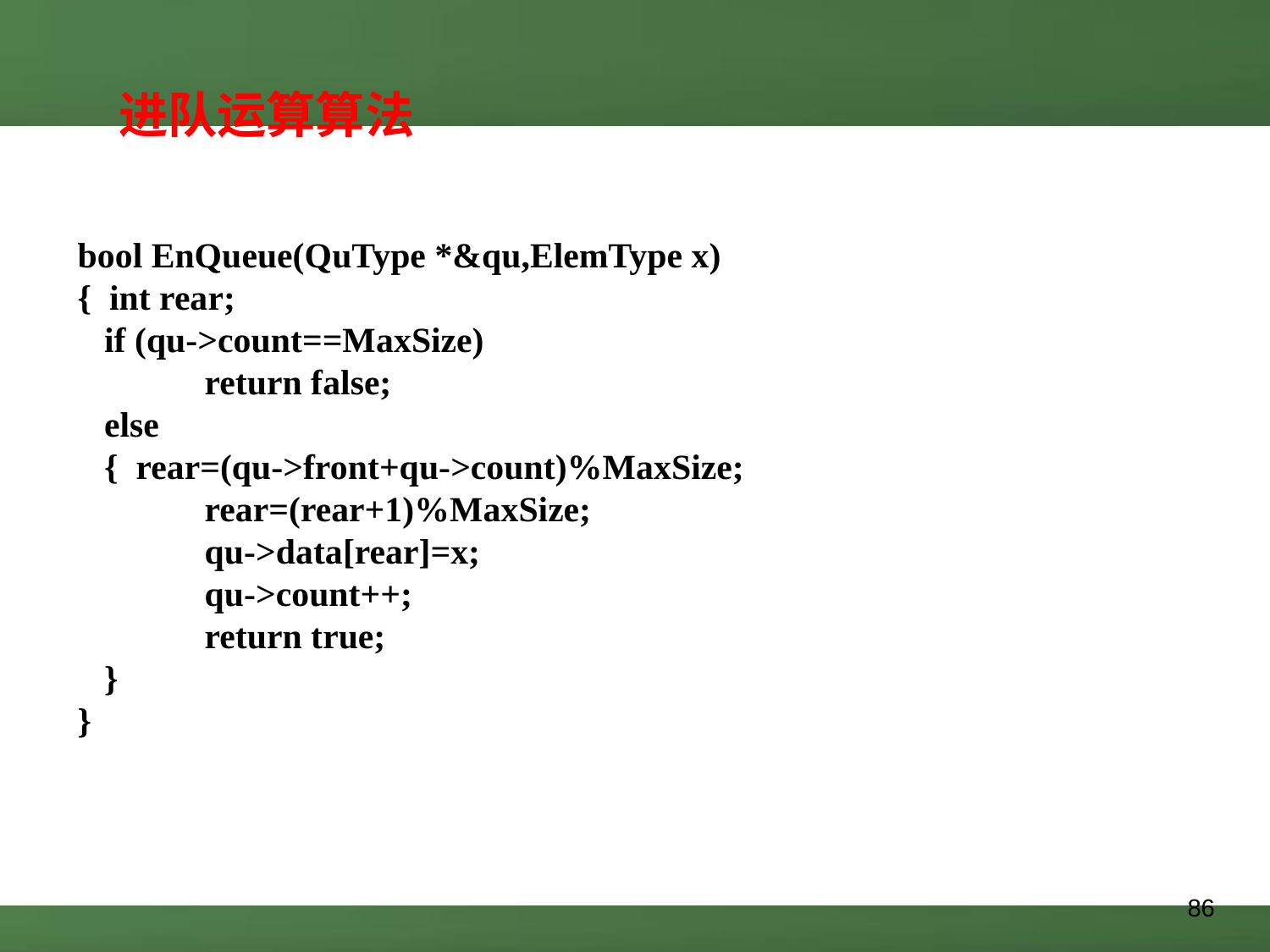

进队运算算法
bool EnQueue(QuType *&qu,ElemType x)
{  int rear;
   if (qu->count==MaxSize)
	return false;
   else
   {  rear=(qu->front+qu->count)%MaxSize;
	rear=(rear+1)%MaxSize;
	qu->data[rear]=x;
	qu->count++;
	return true;
   }
}
86